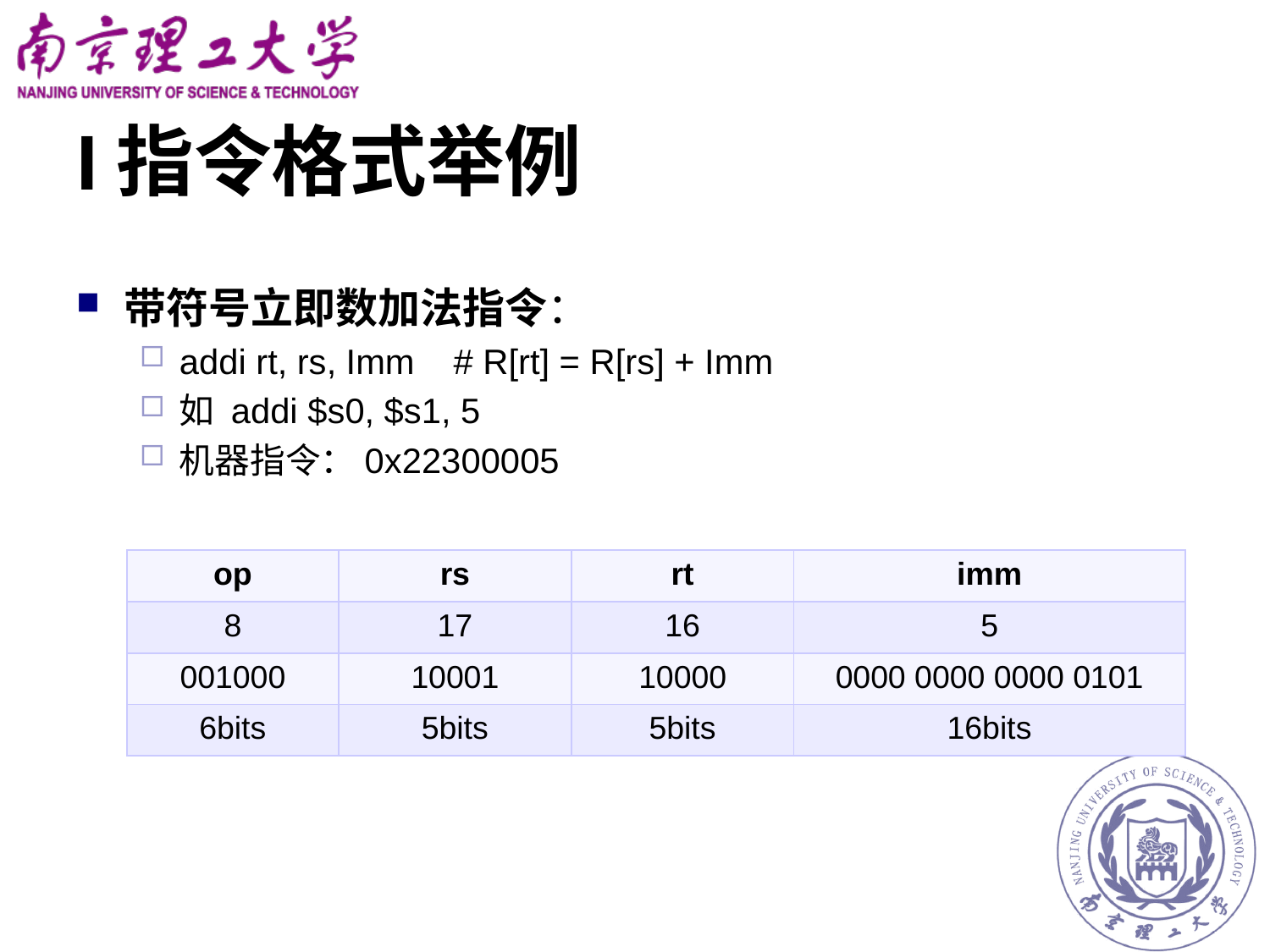

# I指令格式举例
带符号立即数加法指令：
addi rt, rs, Imm    # R[rt] = R[rs] + Imm
如 addi $s0, $s1, 5
机器指令：0x22300005

| op | rs | rt | imm |
| --- | --- | --- | --- |
| 8 | 17 | 16 | 5 |
| 001000 | 10001 | 10000 | 0000 0000 0000 0101 |
| 6bits | 5bits | 5bits | 16bits |